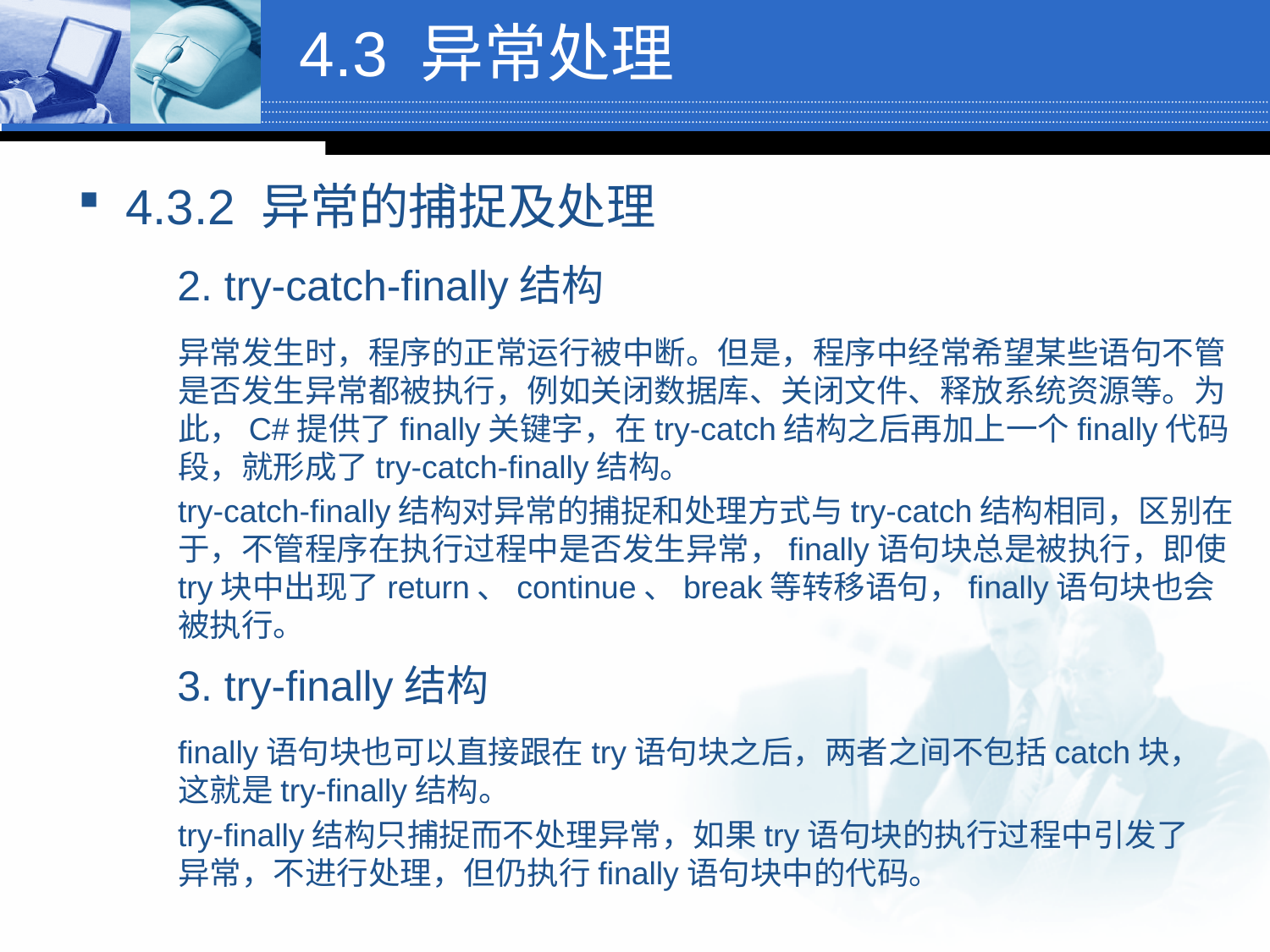

# 4.3 异常处理
4.3.2 异常的捕捉及处理
2. try-catch-finally结构
异常发生时，程序的正常运行被中断。但是，程序中经常希望某些语句不管是否发生异常都被执行，例如关闭数据库、关闭文件、释放系统资源等。为此，C#提供了finally关键字，在try-catch结构之后再加上一个finally代码段，就形成了try-catch-finally结构。
try-catch-finally结构对异常的捕捉和处理方式与try-catch结构相同，区别在于，不管程序在执行过程中是否发生异常，finally语句块总是被执行，即使try块中出现了return、continue、break等转移语句，finally语句块也会被执行。
3. try-finally结构
finally语句块也可以直接跟在try语句块之后，两者之间不包括catch块，这就是try-finally结构。
try-finally结构只捕捉而不处理异常，如果try语句块的执行过程中引发了异常，不进行处理，但仍执行finally语句块中的代码。